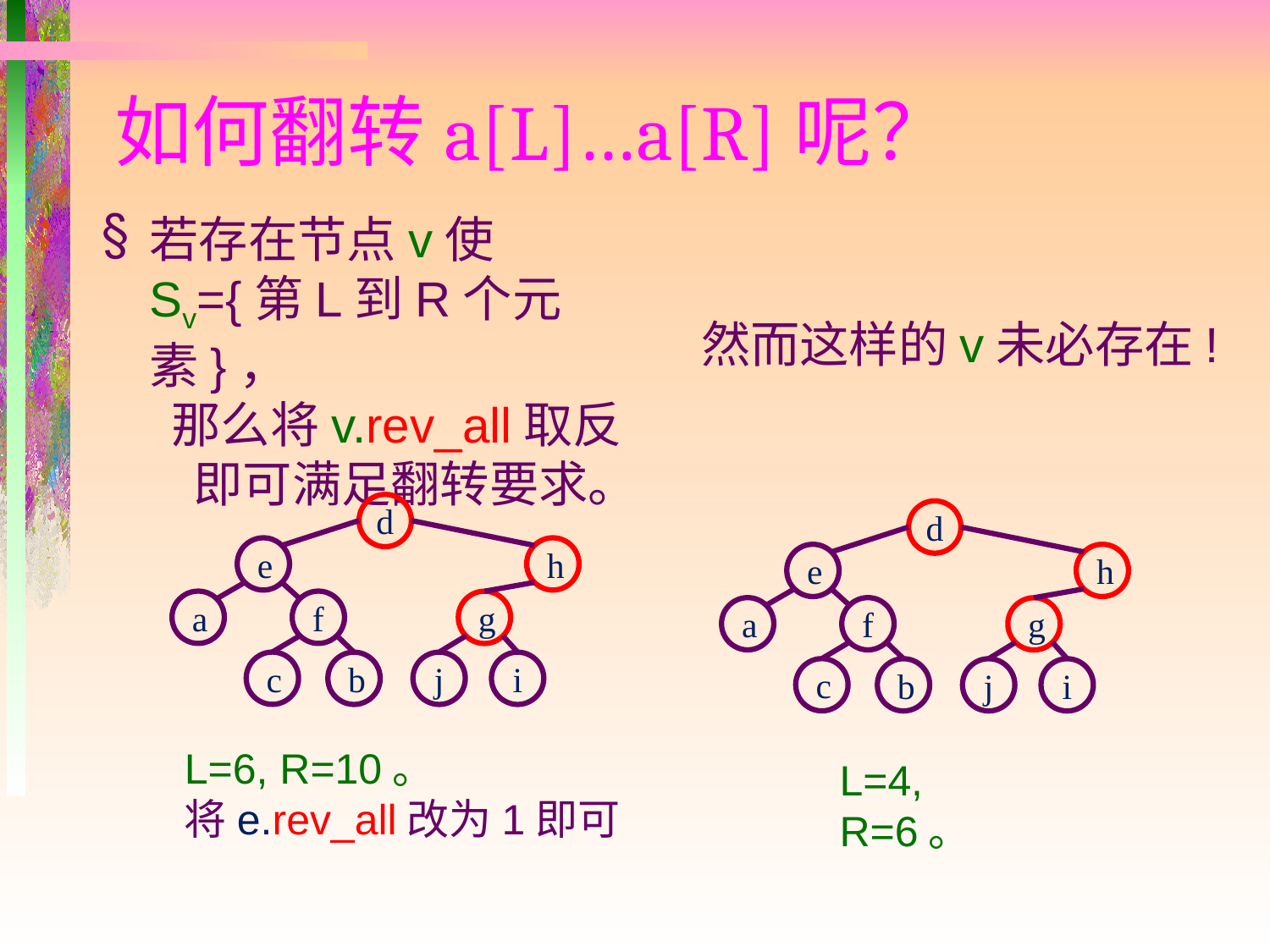

# 如何翻转a[L]…a[R]呢？
若存在节点v使
Sv={第L到R个元素}，
  那么将v.rev_all取反
    即可满足翻转要求。

然而这样的v未必存在!
d
e
h
a
f
g
c
b
j
i
d
e
h
a
f
g
c
b
j
i
L=6, R=10。
将e.rev_all改为1即可
L=4, R=6。